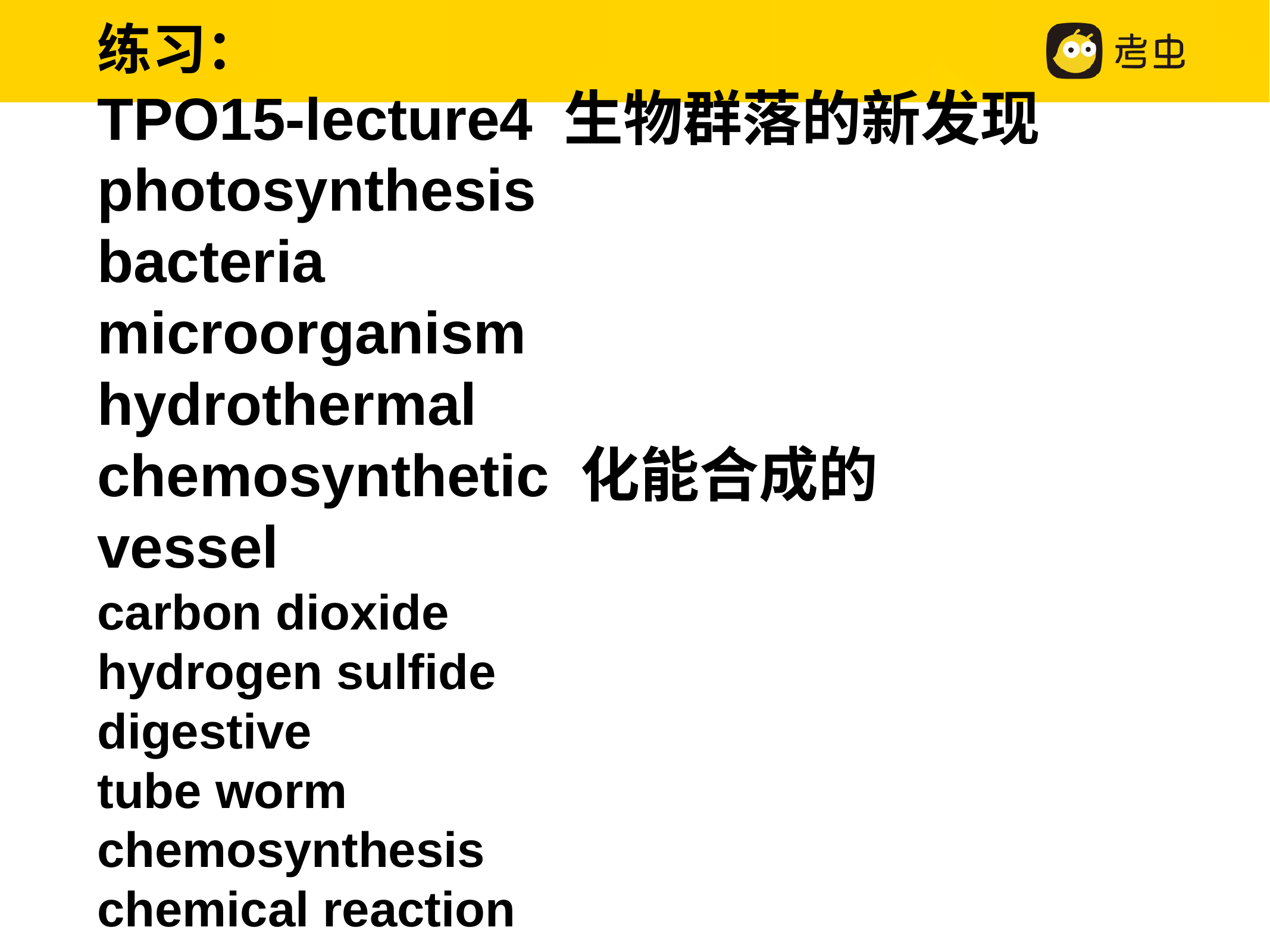

练习：
TPO15-lecture4 生物群落的新发现
photosynthesis
bacteria
microorganism
hydrothermal
chemosynthetic 化能合成的
vessel
carbon dioxide
hydrogen sulfide
digestive
tube worm
chemosynthesis
chemical reaction